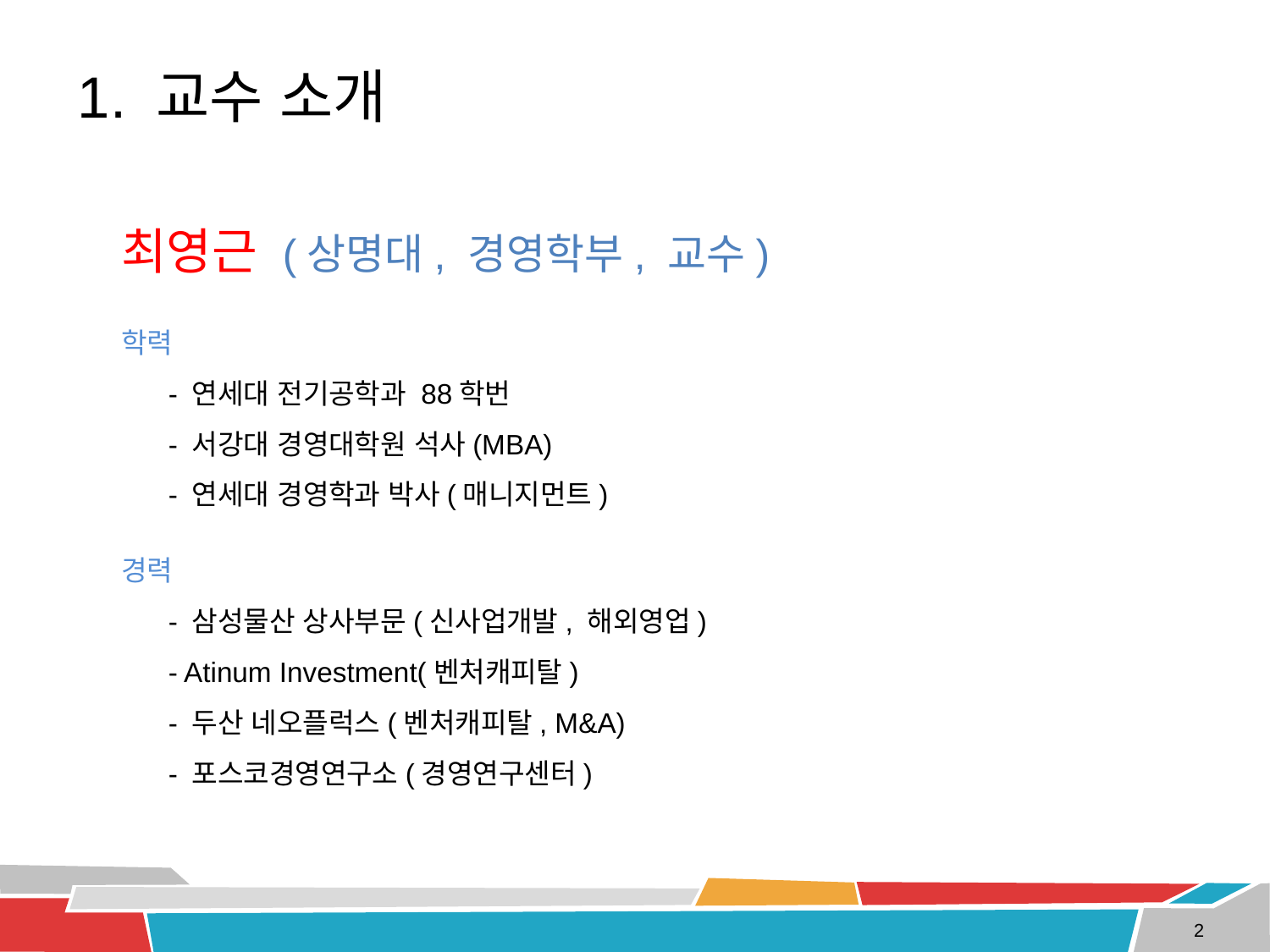

# 1. 교수 소개
0
최영근 (상명대, 경영학부, 교수)

학력
      - 연세대 전기공학과 88학번
      - 서강대 경영대학원 석사(MBA)
      - 연세대 경영학과 박사(매니지먼트)

경력
      - 삼성물산 상사부문(신사업개발, 해외영업)
      - Atinum Investment(벤처캐피탈)
      - 두산 네오플럭스(벤처캐피탈, M&A)
      - 포스코경영연구소(경영연구센터)

2